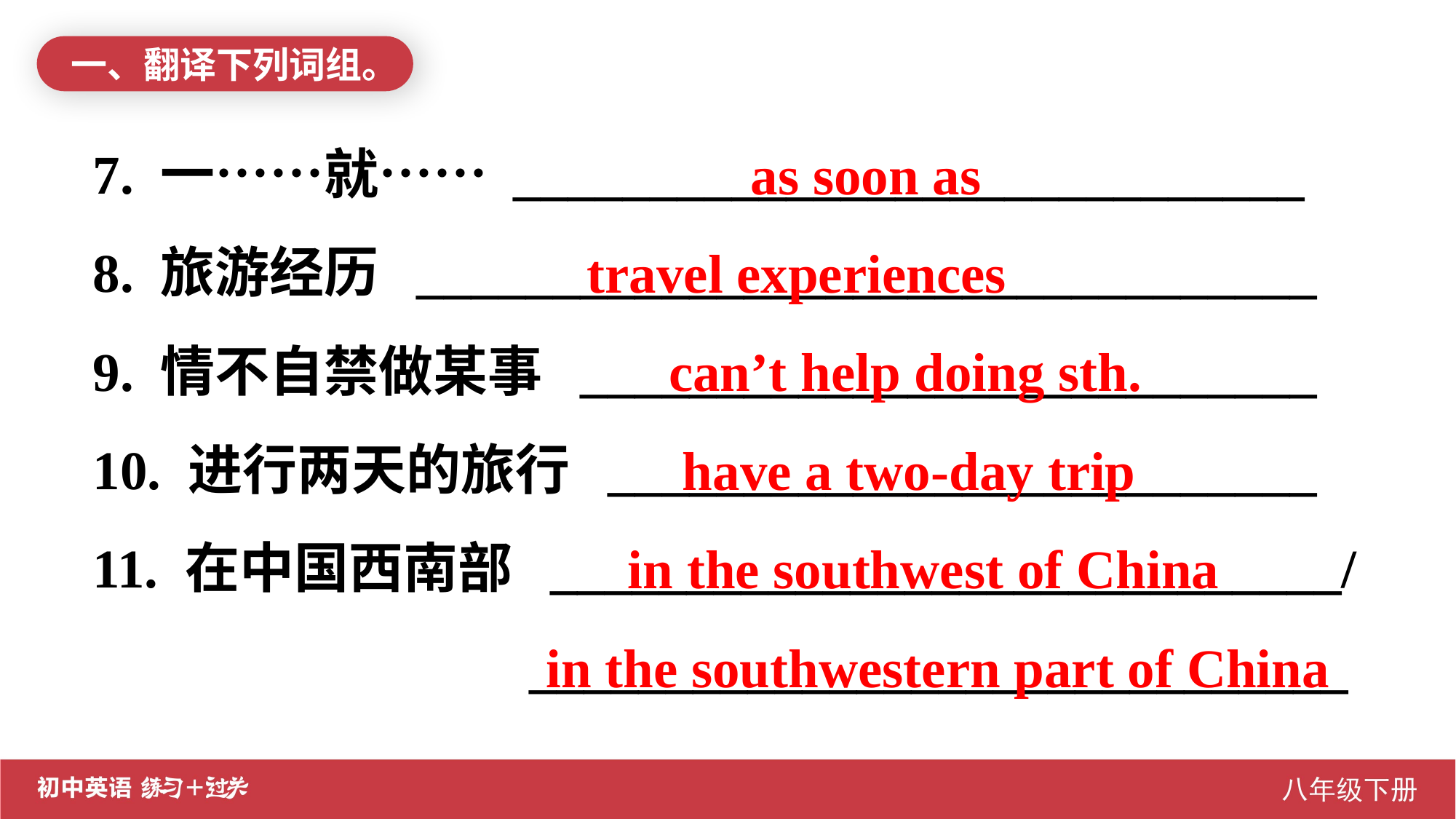

一、翻译下列词组。
7. 一……就…… _____________________________
8. 旅游经历  _________________________________
9. 情不自禁做某事  ___________________________
10. 进行两天的旅行  __________________________
11. 在中国西南部  _____________________________/
                                ______________________________
               as soon as
   travel experiences
         can’t help doing sth.
          have a two-day trip
      in the southwest of China
in the southwestern part of China